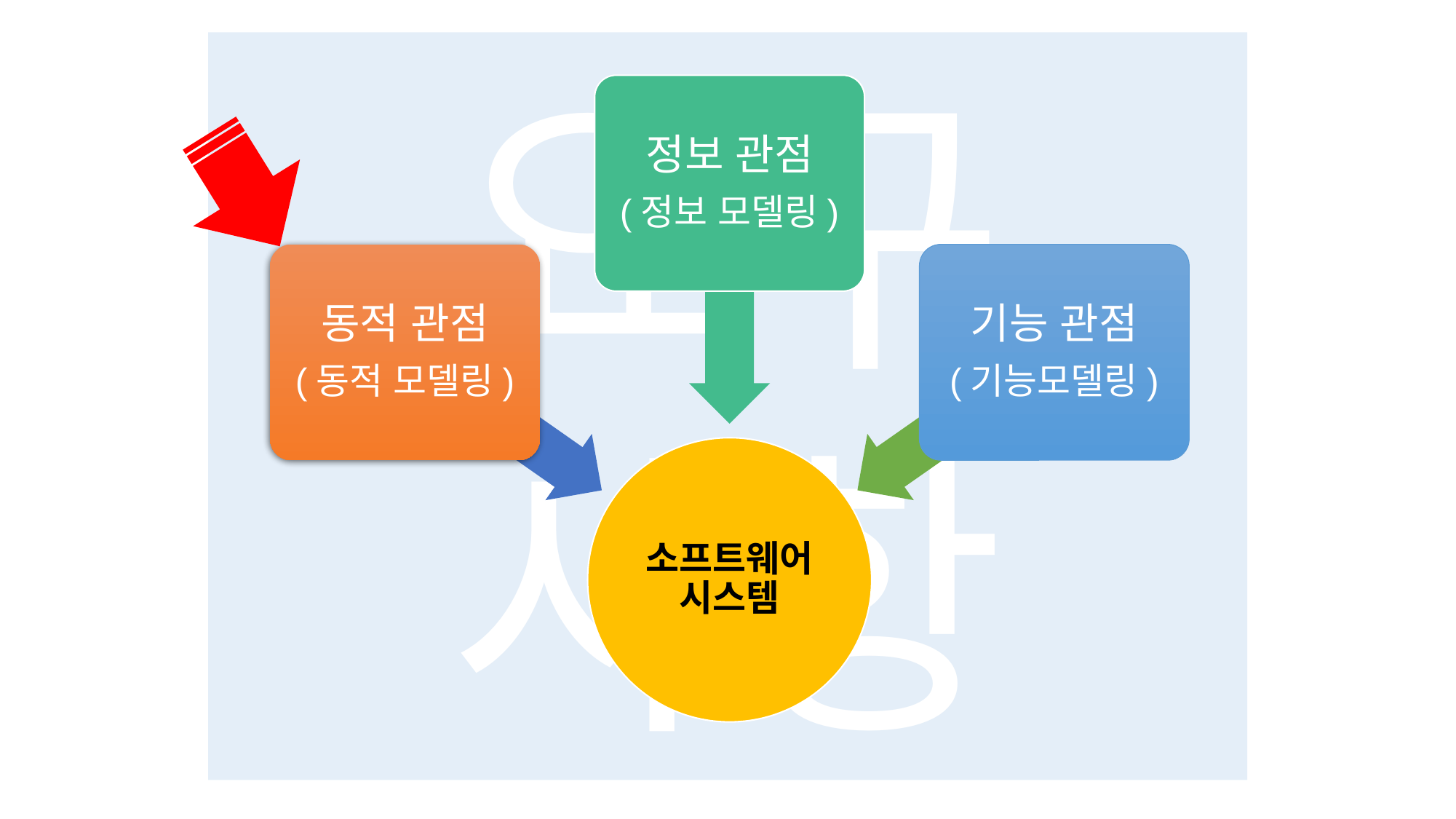

요구
사항
소프트웨어 시스템
동적 관점
(동적 모델링)
정보 관점
(정보 모델링)
기능 관점
(기능모델링)